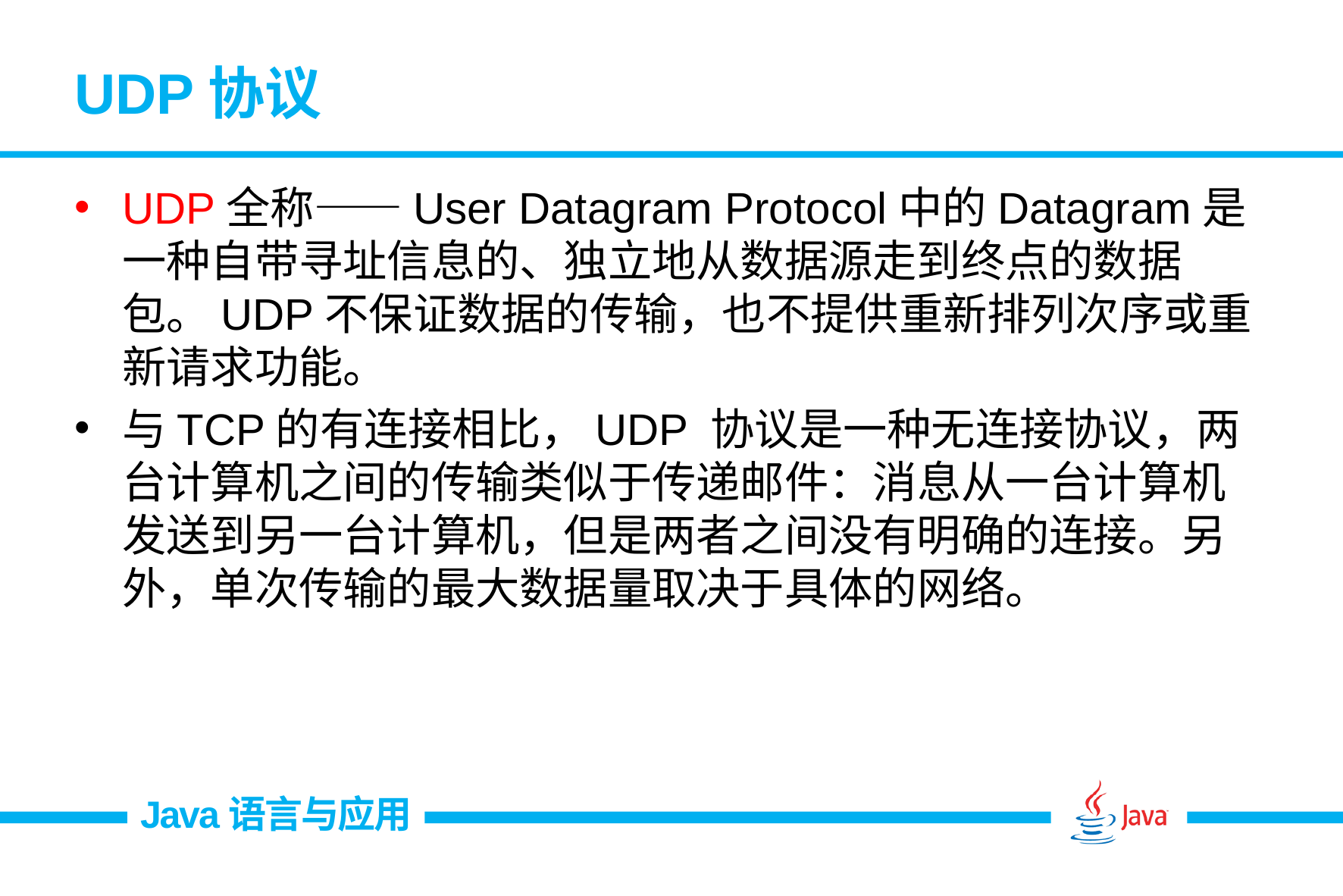

# UDP协议
UDP全称——User Datagram Protocol中的Datagram是一种自带寻址信息的、独立地从数据源走到终点的数据包。UDP不保证数据的传输，也不提供重新排列次序或重新请求功能。
与TCP的有连接相比，UDP 协议是一种无连接协议，两台计算机之间的传输类似于传递邮件：消息从一台计算机发送到另一台计算机，但是两者之间没有明确的连接。另外，单次传输的最大数据量取决于具体的网络。